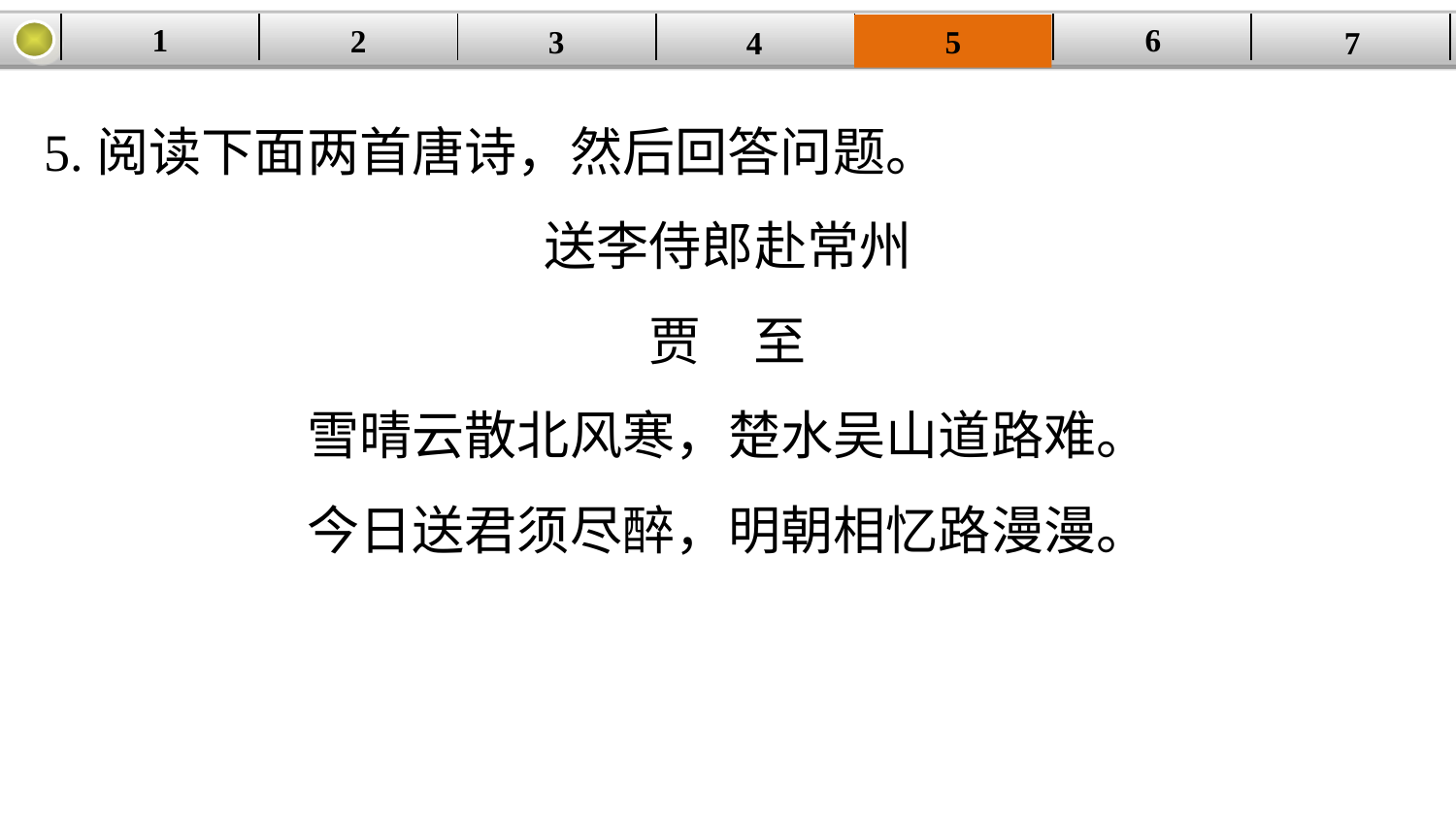

1
6
2
|  |  |  |  |  |  |  |
| --- | --- | --- | --- | --- | --- | --- |
3
5
7
4

5.阅读下面两首唐诗，然后回答问题。
送李侍郎赴常州
贾　至
雪晴云散北风寒，楚水吴山道路难。
今日送君须尽醉，明朝相忆路漫漫。